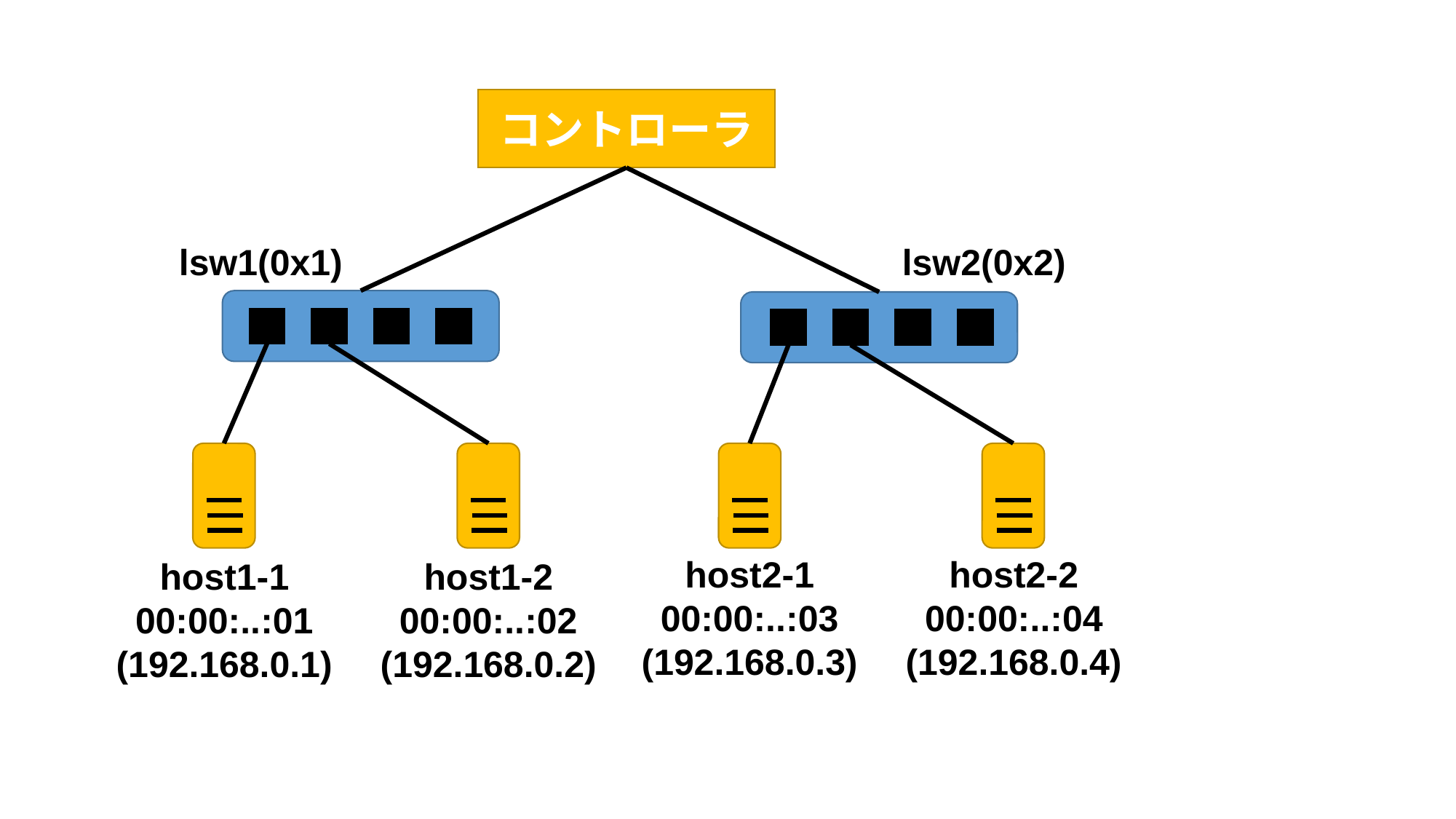

コントローラ
lsw1(0x1)
lsw2(0x2)

host2-2
00:00:..:04
(192.168.0.4)
host2-1
00:00:..:03
(192.168.0.3)
host1-2
00:00:..:02
(192.168.0.2)
host1-1
00:00:..:01
(192.168.0.1)